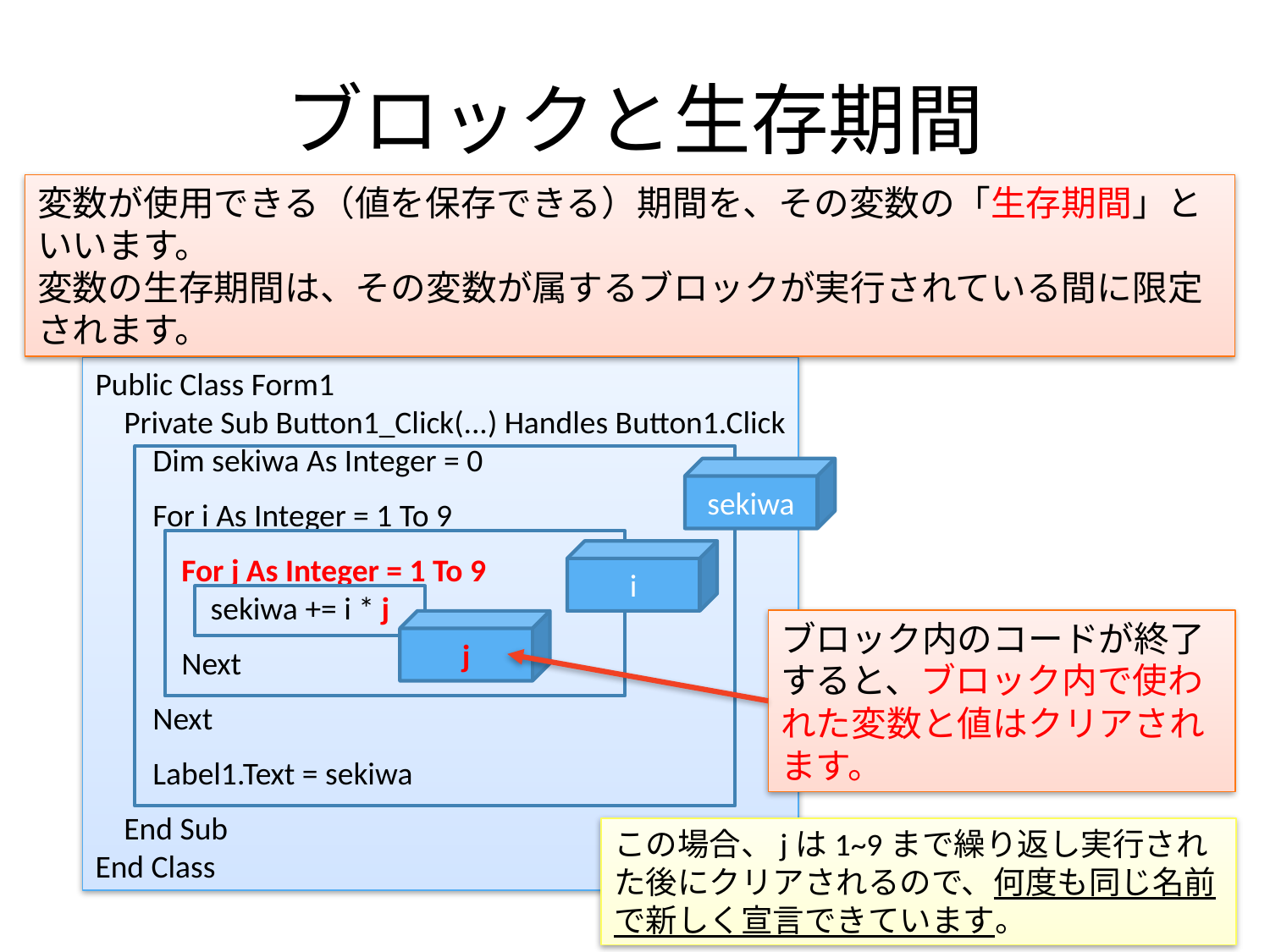

# ブロックと生存期間
変数が使用できる（値を保存できる）期間を、その変数の「生存期間」といいます。
変数の生存期間は、その変数が属するブロックが実行されている間に限定されます。
Public Class Form1
    Private Sub Button1_Click(...) Handles Button1.Click
        Dim sekiwa As Integer = 0

        For i As Integer = 1 To 9

            For j As Integer = 1 To 9
                sekiwa += i * j

            Next

        Next

        Label1.Text = sekiwa

    End Sub
End Class

sekiwa

i

ブロック内のコードが終了すると、ブロック内で使われた変数と値はクリアされます。
j
この場合、jは1~9まで繰り返し実行された後にクリアされるので、何度も同じ名前で新しく宣言できています。